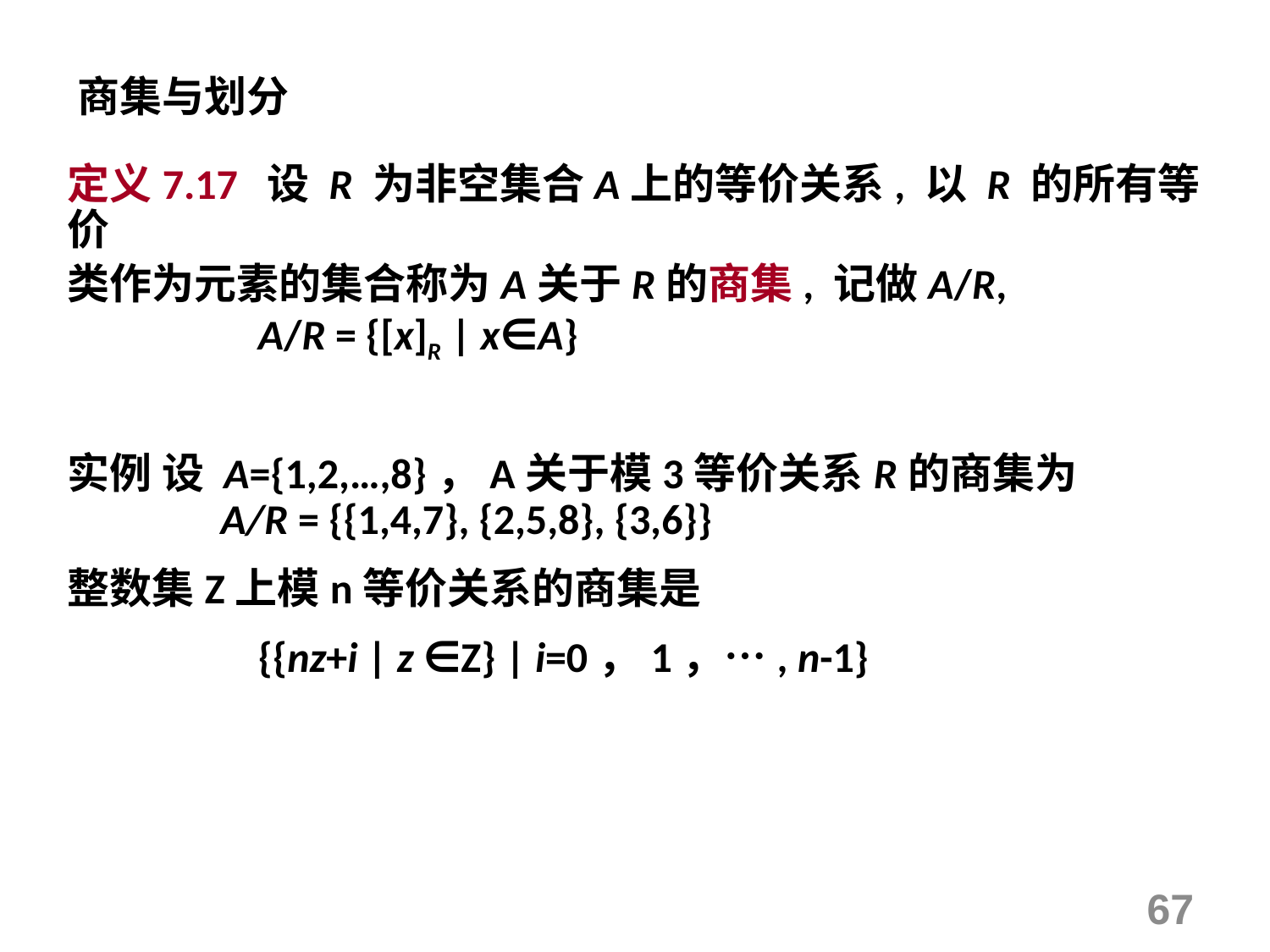

# 商集与划分
定义7.17  设 R 为非空集合A上的等价关系, 以 R 的所有等价
类作为元素的集合称为A关于R的商集, 记做A/R,
                    A/R = {[x]R | x∈A}

实例 设 A={1,2,…,8}，A关于模3等价关系R的商集为
               A/R = {{1,4,7}, {2,5,8}, {3,6}}
整数集Z上模n等价关系的商集是
                    {{nz+i | z ∈Z} | i=0，1，…, n-1}

67